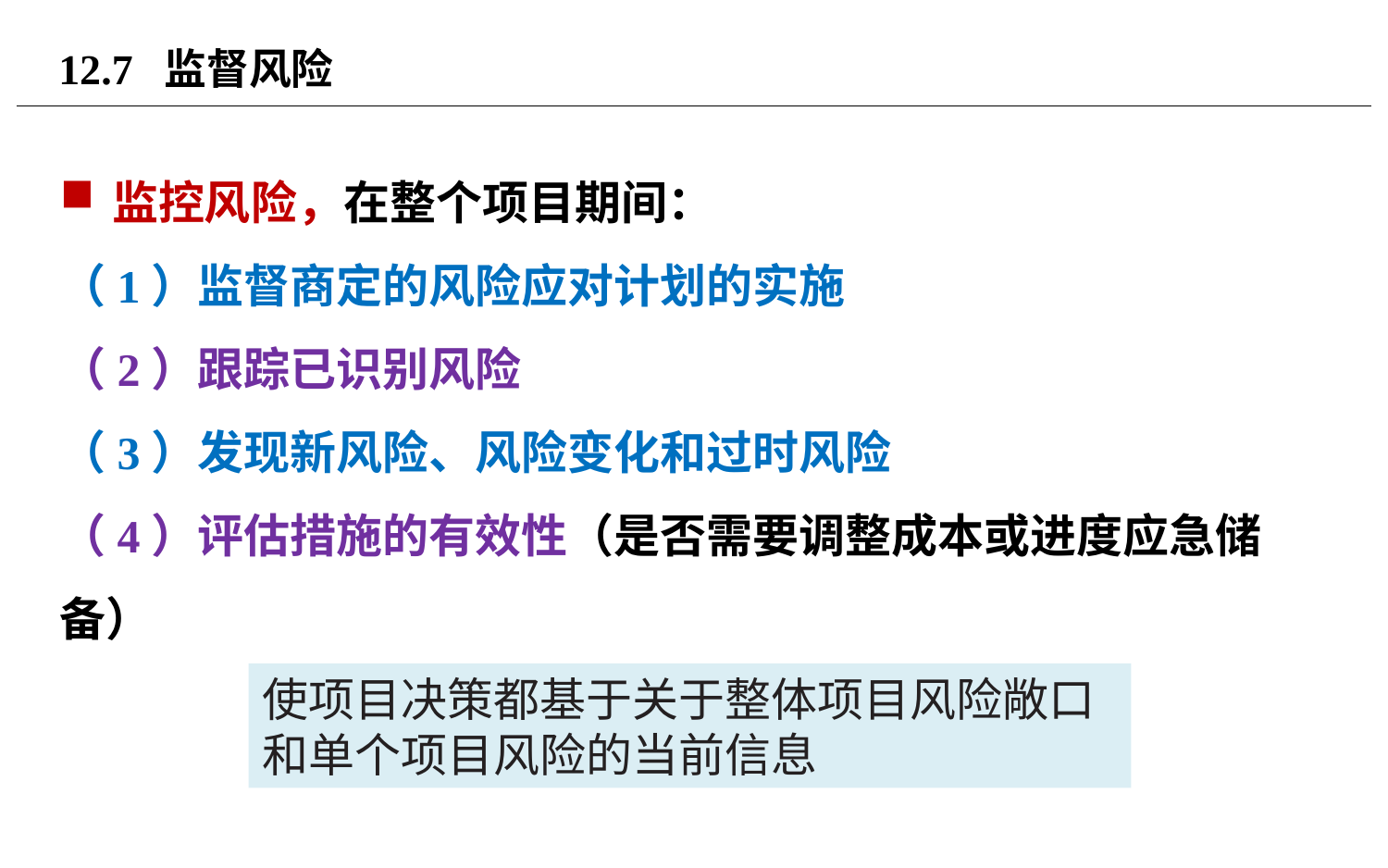

# 12.7  监督风险
监控风险，在整个项目期间：
（1）监督商定的风险应对计划的实施
（2）跟踪已识别风险
（3）发现新风险、风险变化和过时风险
（4）评估措施的有效性（是否需要调整成本或进度应急储备）

使项目决策都基于关于整体项目风险敞口和单个项目风险的当前信息